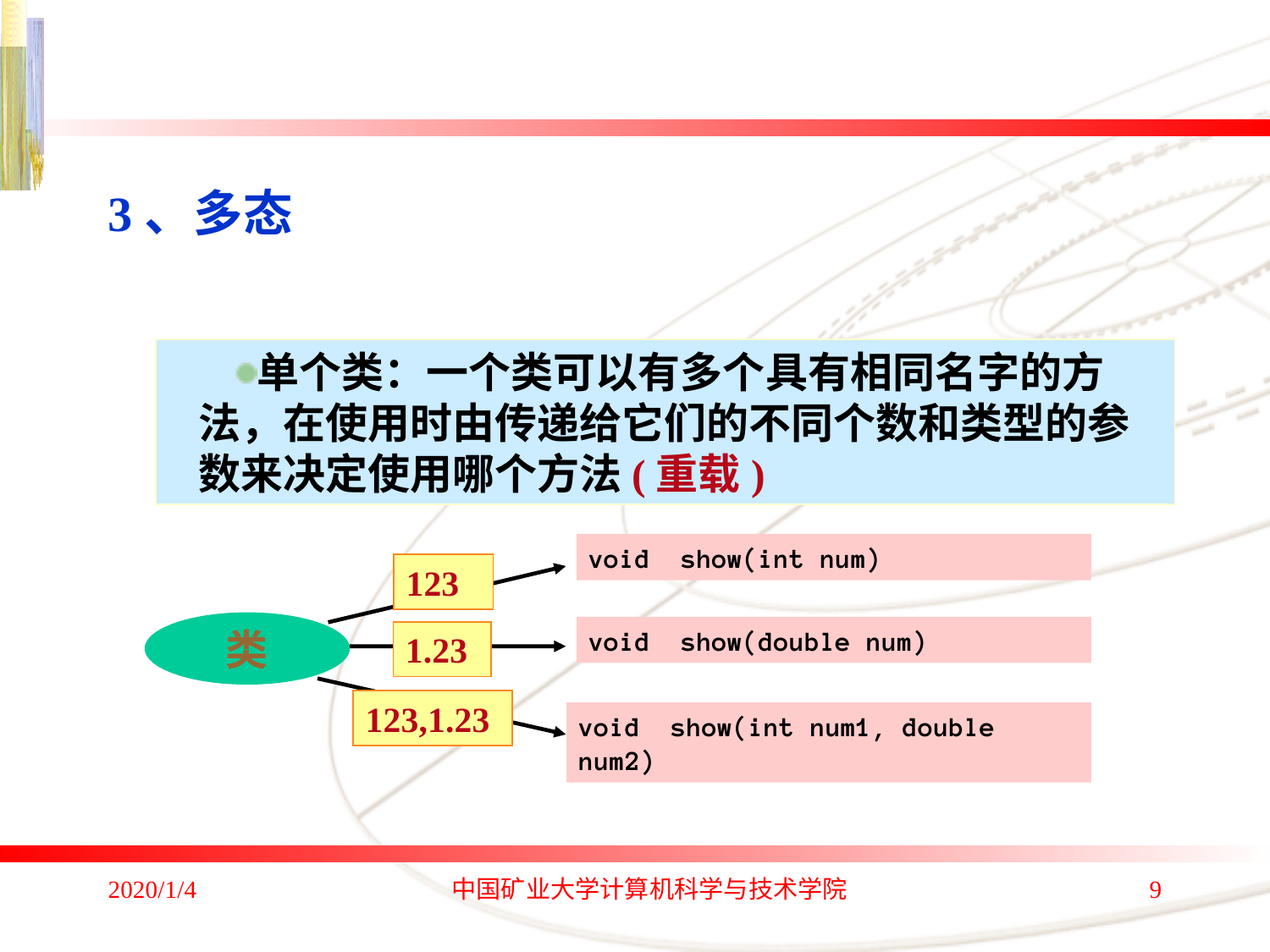

3、多态

单个类：一个类可以有多个具有相同名字的方法，在使用时由传递给它们的不同个数和类型的参数来决定使用哪个方法(重载)
void  show(int num)

类
void  show(double num)

void  show(int num1, double num2)
123
1.23
123,1.23
2020/1/4
中国矿业大学计算机科学与技术学院
9